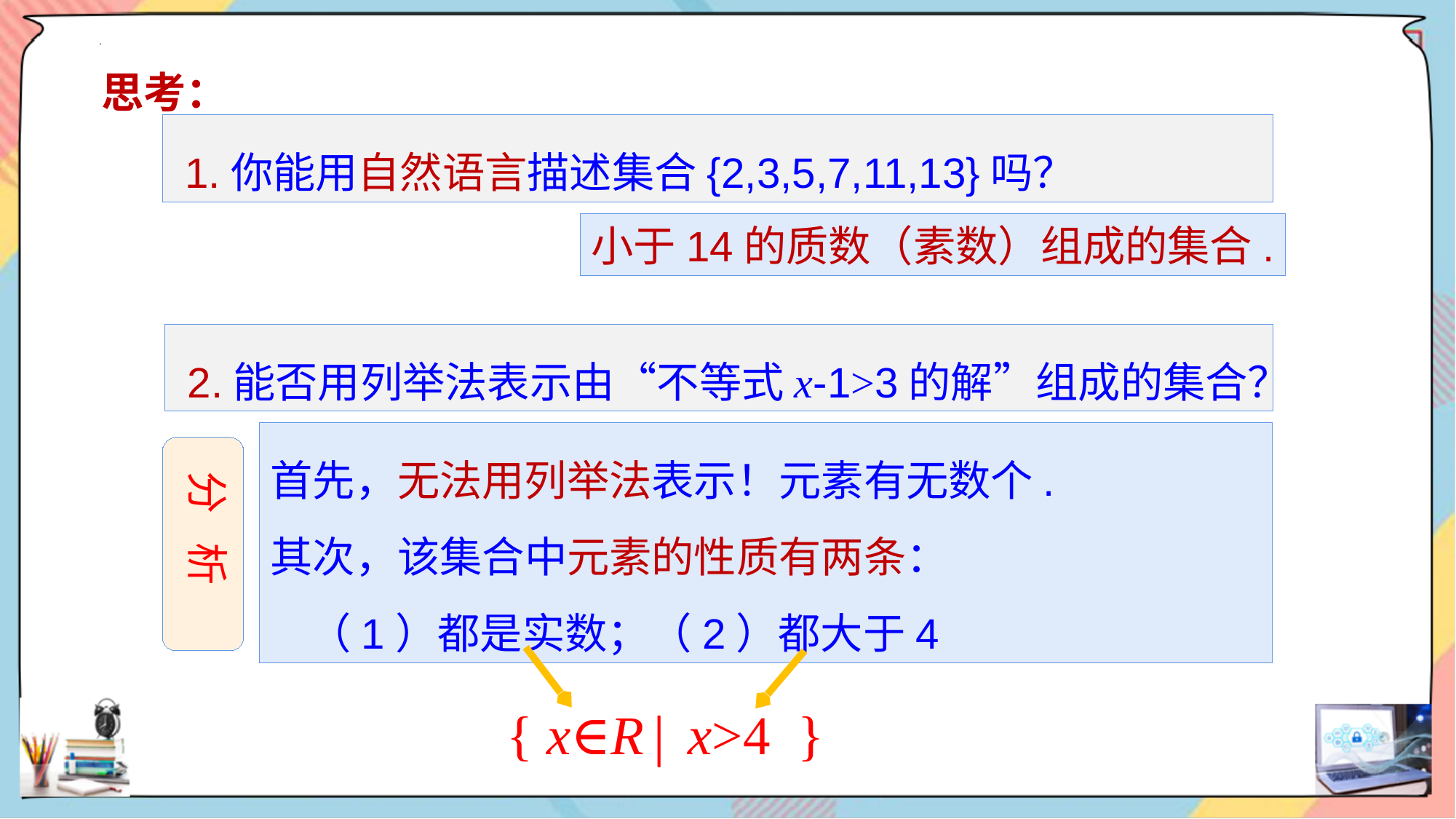

思考：
 1.你能用自然语言描述集合{2,3,5,7,11,13}吗？
小于14的质数（素数）组成的集合.
 2.能否用列举法表示由“不等式x-1>3的解”组成的集合？
首先，无法用列举法表示！元素有无数个.
其次，该集合中元素的性质有两条：
   （1）都是实数；（2）都大于4
 分   析
{ x∈R│ x>4  }